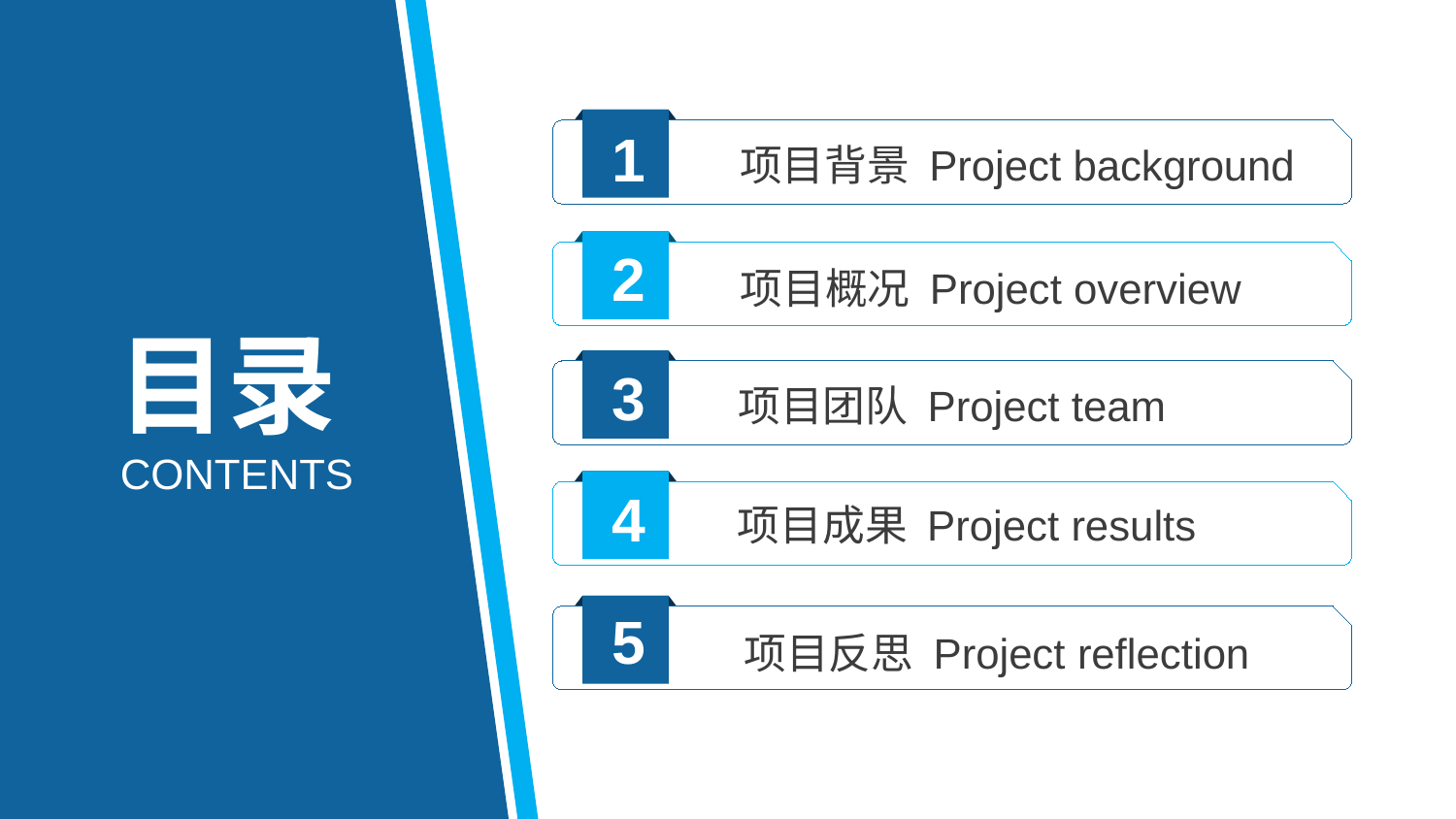

1

项目背景 Project background

2

项目概况 Project overview
目录

3

项目团队 Project team
CONTENTS

4

项目成果 Project results

5

项目反思 Project reflection